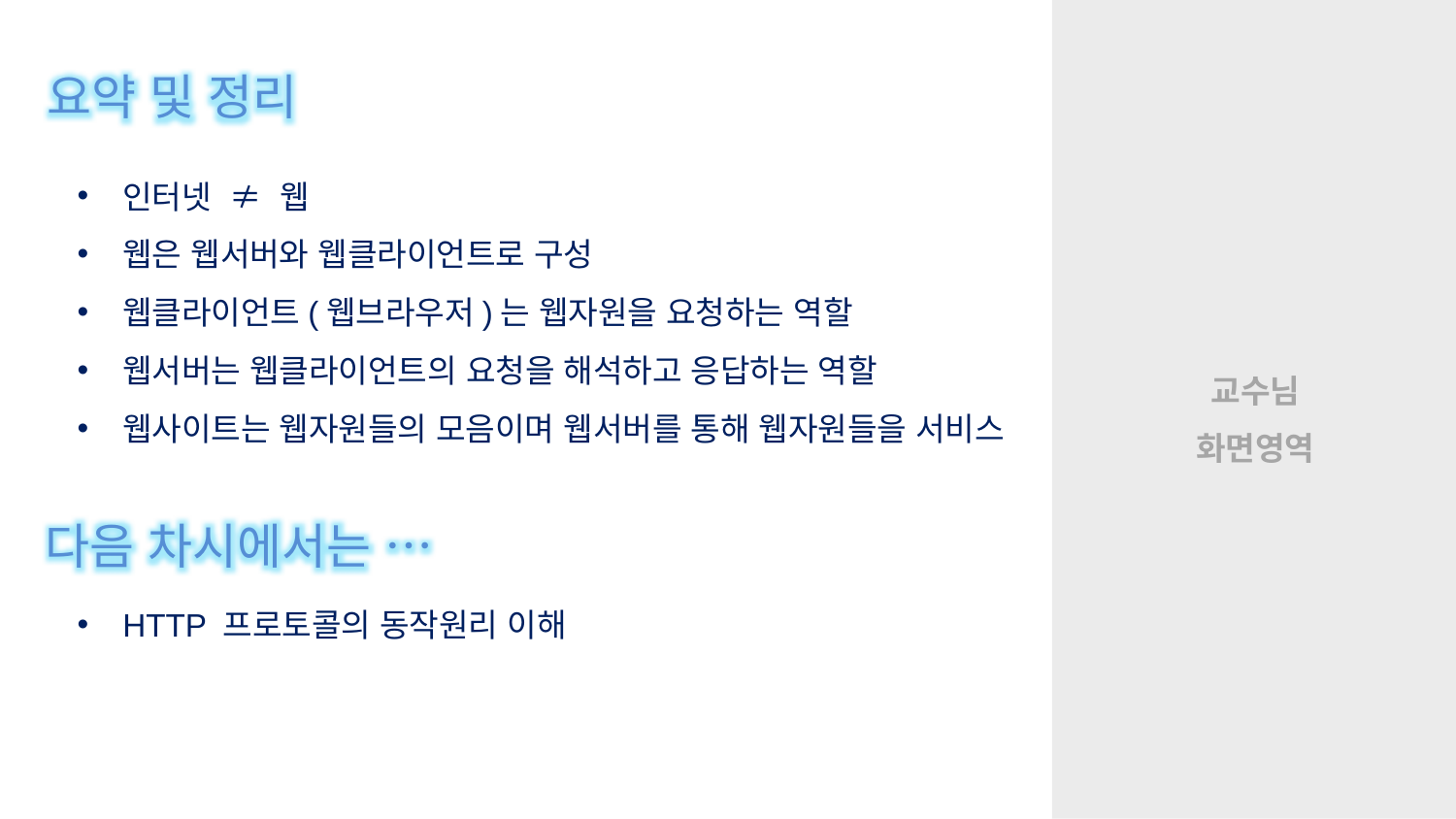

요약 및 정리
인터넷  ≠  웹
웹은 웹서버와 웹클라이언트로 구성
웹클라이언트(웹브라우저)는 웹자원을 요청하는 역할
웹서버는 웹클라이언트의 요청을 해석하고 응답하는 역할
웹사이트는 웹자원들의 모음이며 웹서버를 통해 웹자원들을 서비스
다음 차시에서는 …
HTTP 프로토콜의 동작원리 이해